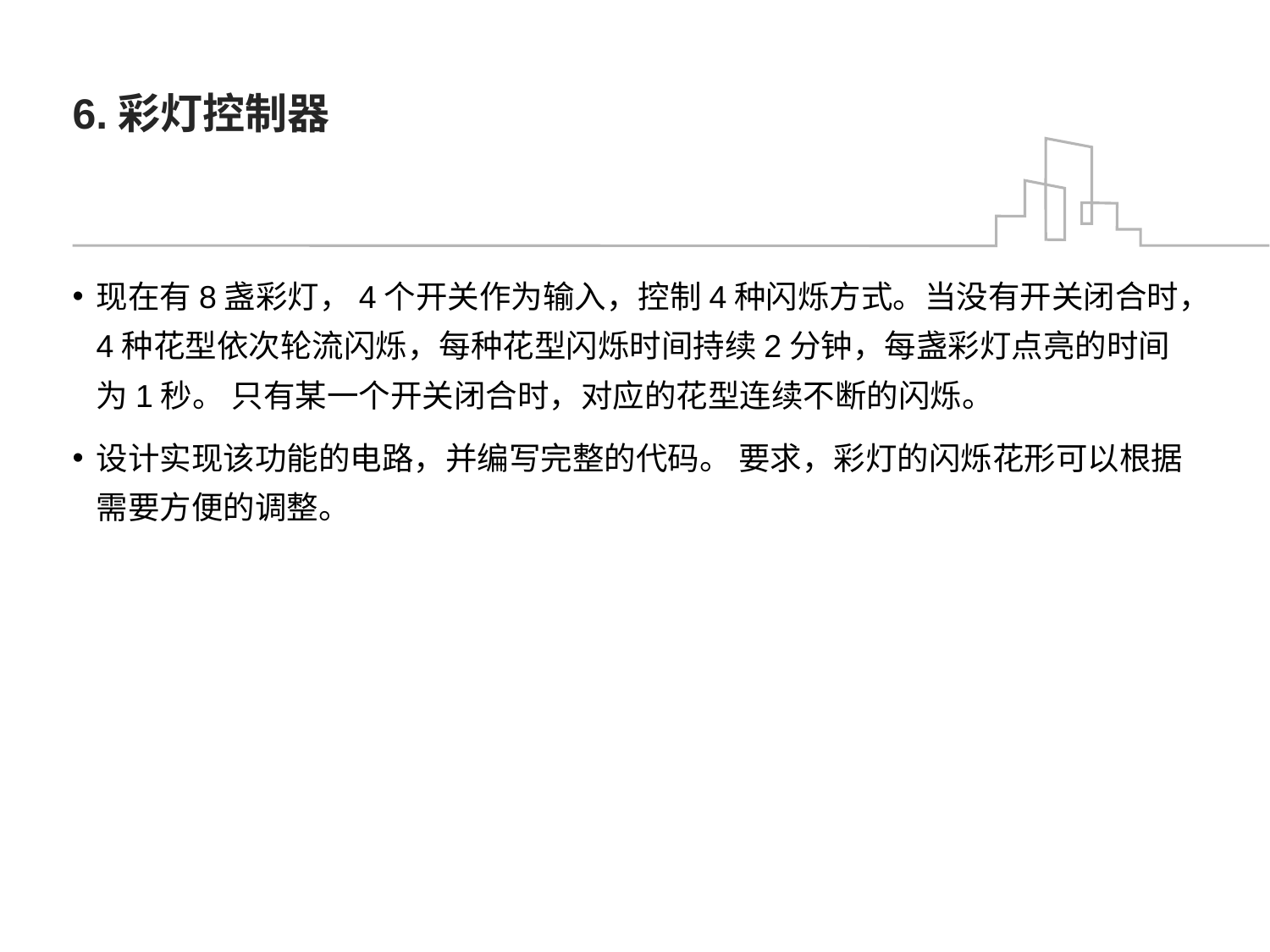

# 6.彩灯控制器
现在有8盏彩灯，4个开关作为输入，控制4种闪烁方式。当没有开关闭合时，4种花型依次轮流闪烁，每种花型闪烁时间持续2分钟，每盏彩灯点亮的时间为1秒。 只有某一个开关闭合时，对应的花型连续不断的闪烁。
设计实现该功能的电路，并编写完整的代码。 要求，彩灯的闪烁花形可以根据需要方便的调整。